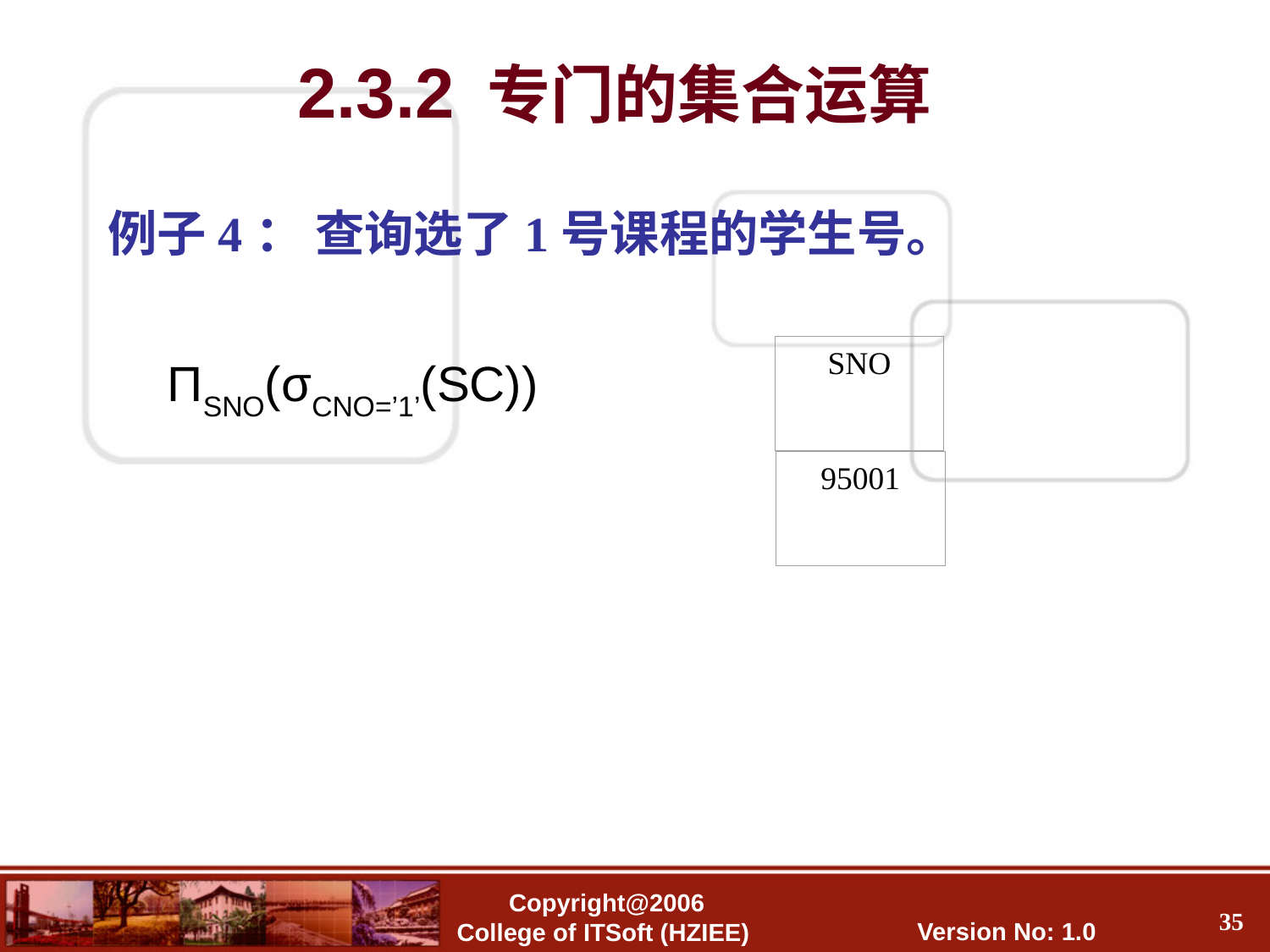

2.3.2 专门的集合运算
例子4： 查询选了1号课程的学生号。

SNO

95001

ΠSNO(σCNO=’1’(SC))